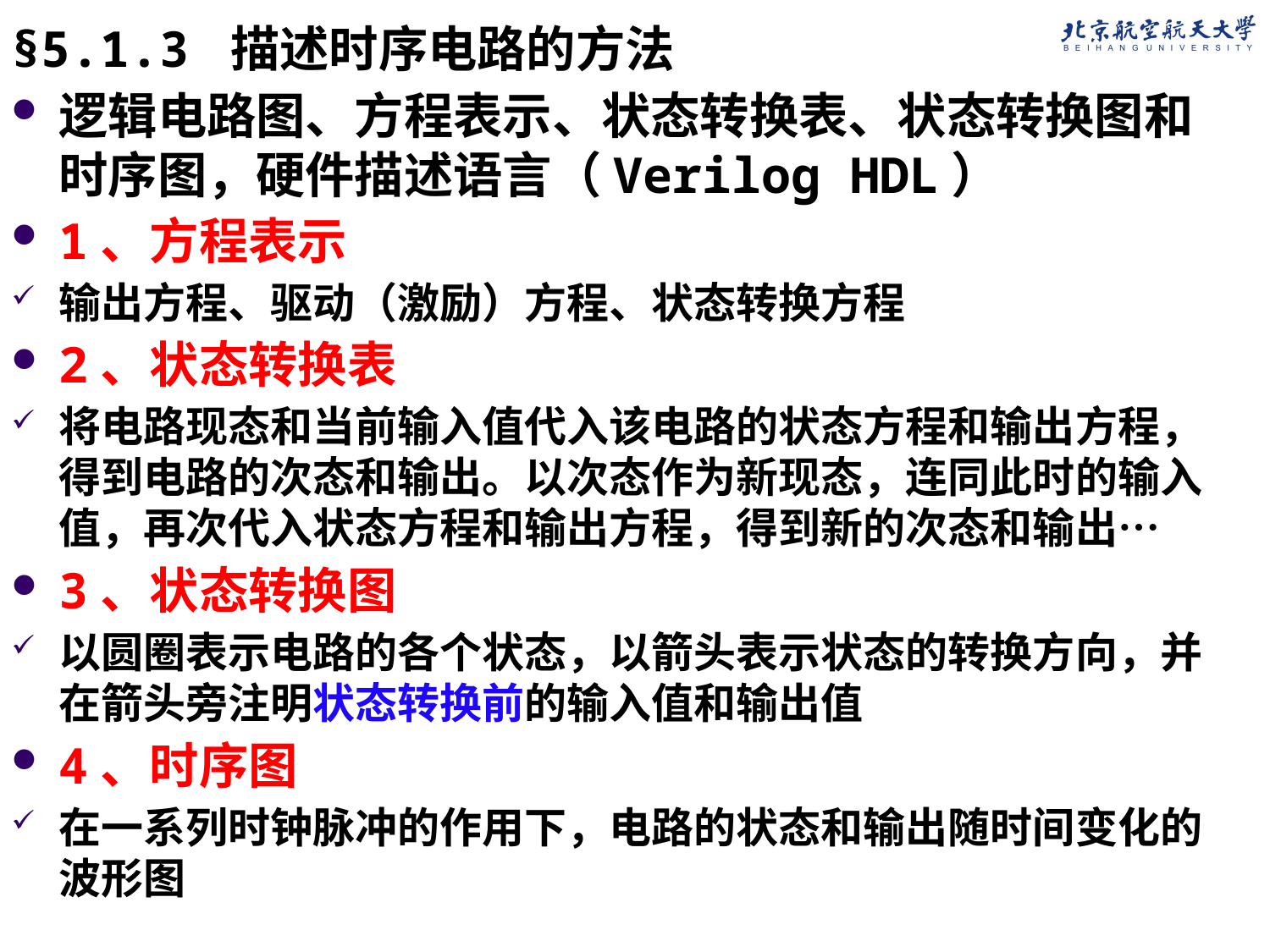

§5.1.3 描述时序电路的方法
逻辑电路图、方程表示、状态转换表、状态转换图和时序图，硬件描述语言（Verilog HDL）
1、方程表示
输出方程、驱动（激励）方程、状态转换方程
2、状态转换表
将电路现态和当前输入值代入该电路的状态方程和输出方程，得到电路的次态和输出。以次态作为新现态，连同此时的输入值，再次代入状态方程和输出方程，得到新的次态和输出…
3、状态转换图
以圆圈表示电路的各个状态，以箭头表示状态的转换方向，并在箭头旁注明状态转换前的输入值和输出值
4、时序图
在一系列时钟脉冲的作用下，电路的状态和输出随时间变化的波形图